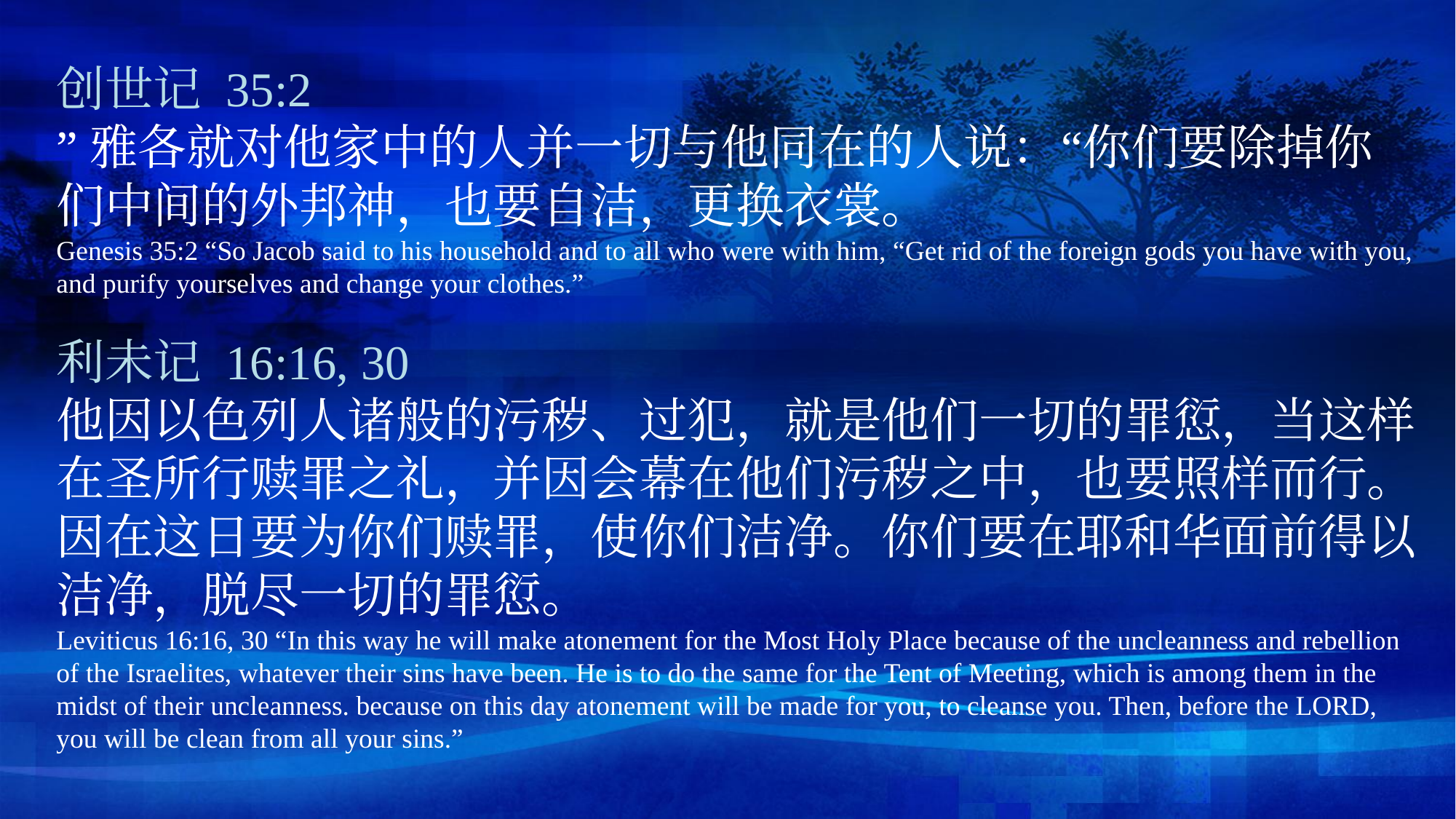

创世记 35:2
”雅各就对他家中的人并一切与他同在的人说：“你们要除掉你们中间的外邦神，也要自洁，更换衣裳。
Genesis 35:2 “So Jacob said to his household and to all who were with him, “Get rid of the foreign gods you have with you, and purify yourselves and change your clothes.”

利未记 16:16, 30
他因以色列人诸般的污秽、过犯，就是他们一切的罪愆，当这样在圣所行赎罪之礼，并因会幕在他们污秽之中，也要照样而行。
因在这日要为你们赎罪，使你们洁净。你们要在耶和华面前得以洁净，脱尽一切的罪愆。
Leviticus 16:16, 30 “In this way he will make atonement for the Most Holy Place because of the uncleanness and rebellion of the Israelites, whatever their sins have been. He is to do the same for the Tent of Meeting, which is among them in the midst of their uncleanness. because on this day atonement will be made for you, to cleanse you. Then, before the LORD, you will be clean from all your sins.”